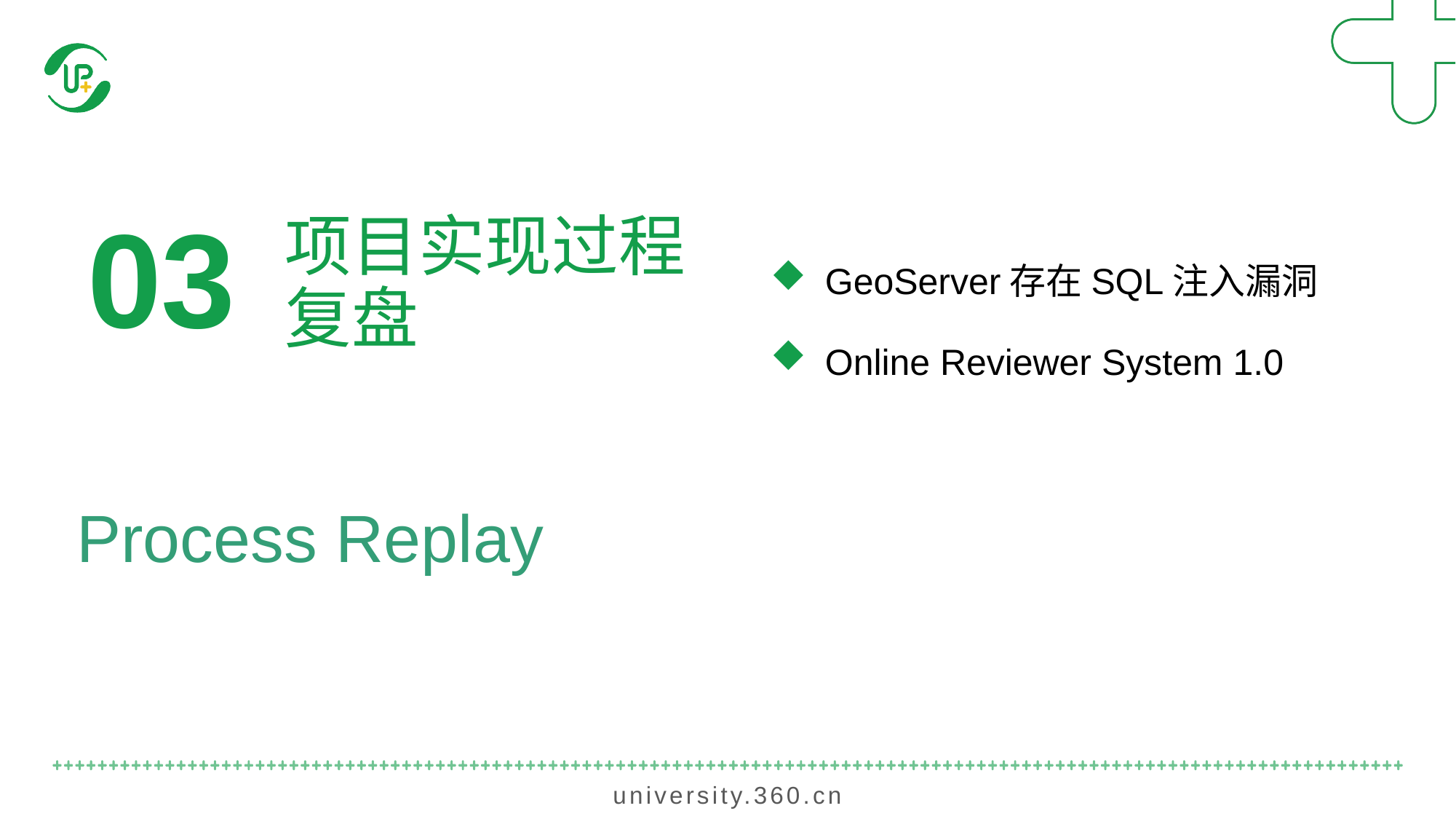

03
项目实现过程
复盘
GeoServer存在SQL注入漏洞
Online Reviewer System 1.0

Process Replay